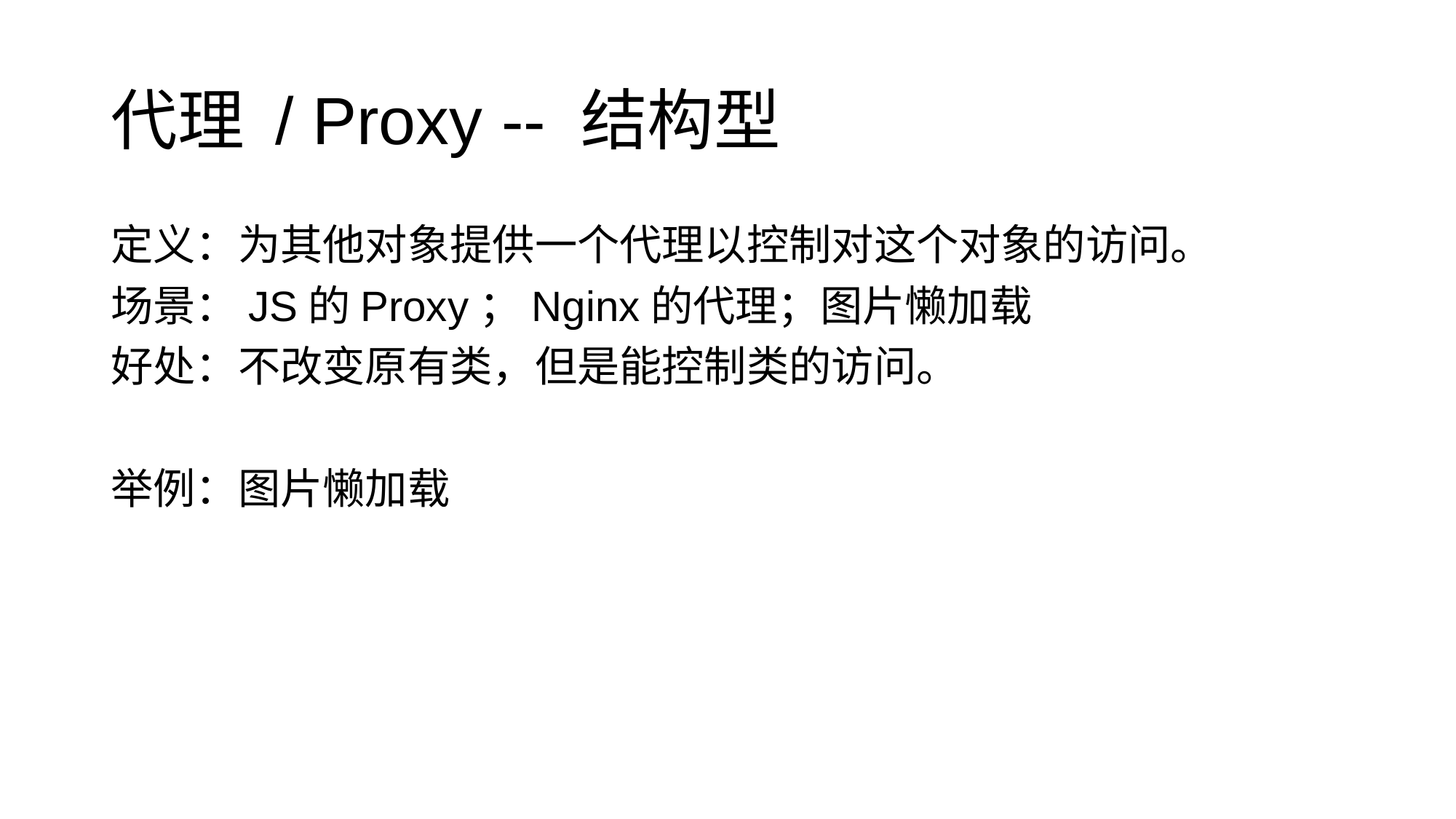

# 代理 / Proxy -- 结构型
定义：为其他对象提供一个代理以控制对这个对象的访问。
场景：JS的Proxy；Nginx的代理；图片懒加载
好处：不改变原有类，但是能控制类的访问。

举例：图片懒加载